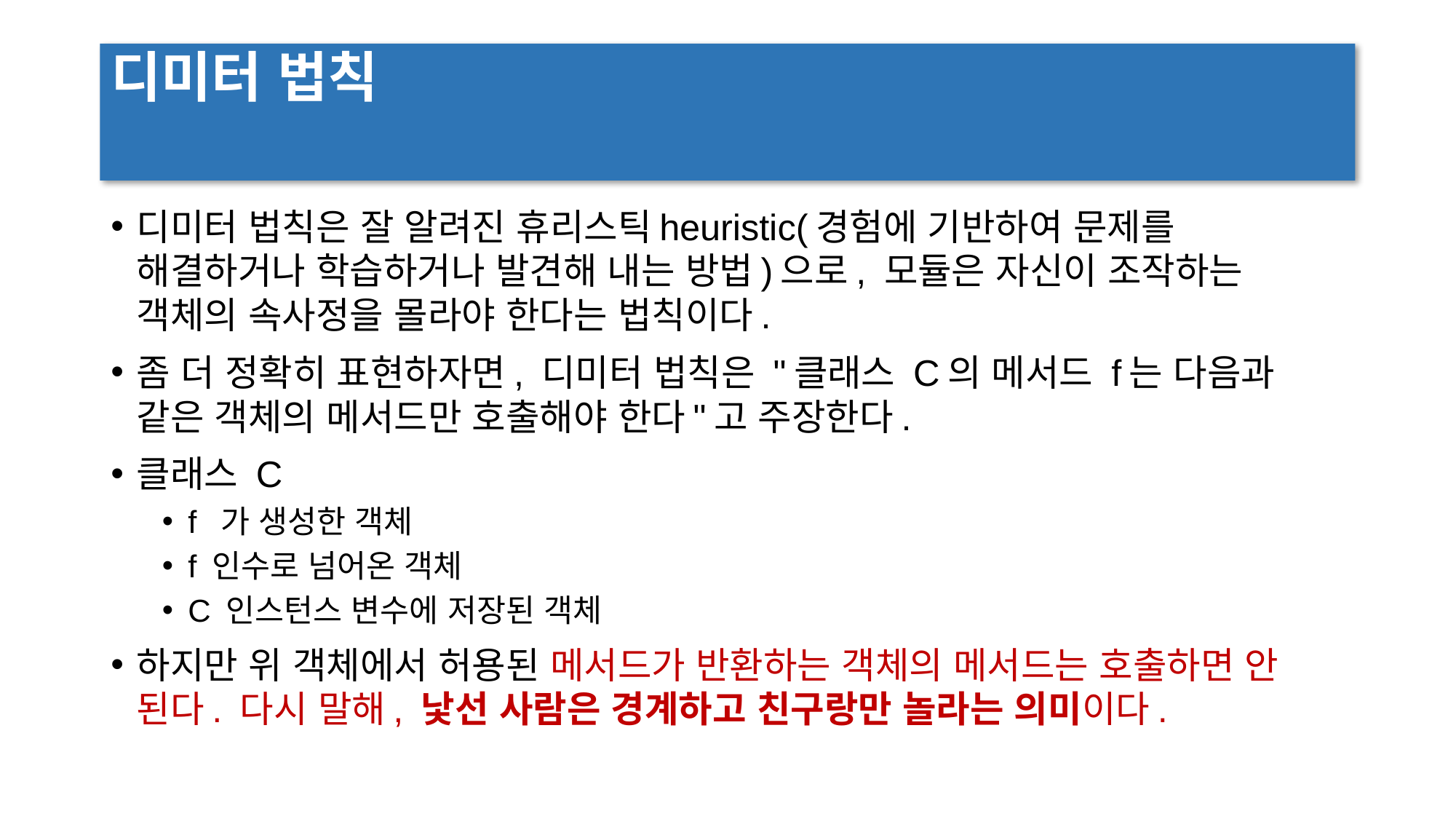

# 디미터 법칙
디미터 법칙은 잘 알려진 휴리스틱heuristic(경험에 기반하여 문제를 해결하거나 학습하거나 발견해 내는 방법)으로, 모듈은 자신이 조작하는 객체의 속사정을 몰라야 한다는 법칙이다.
좀 더 정확히 표현하자면, 디미터 법칙은 "클래스 C의 메서드 f는 다음과 같은 객체의 메서드만 호출해야 한다"고 주장한다.
클래스 C
f  가 생성한 객체
f 인수로 넘어온 객체
C 인스턴스 변수에 저장된 객체
하지만 위 객체에서 허용된 메서드가 반환하는 객체의 메서드는 호출하면 안 된다. 다시 말해, 낯선 사람은 경계하고 친구랑만 놀라는 의미이다.